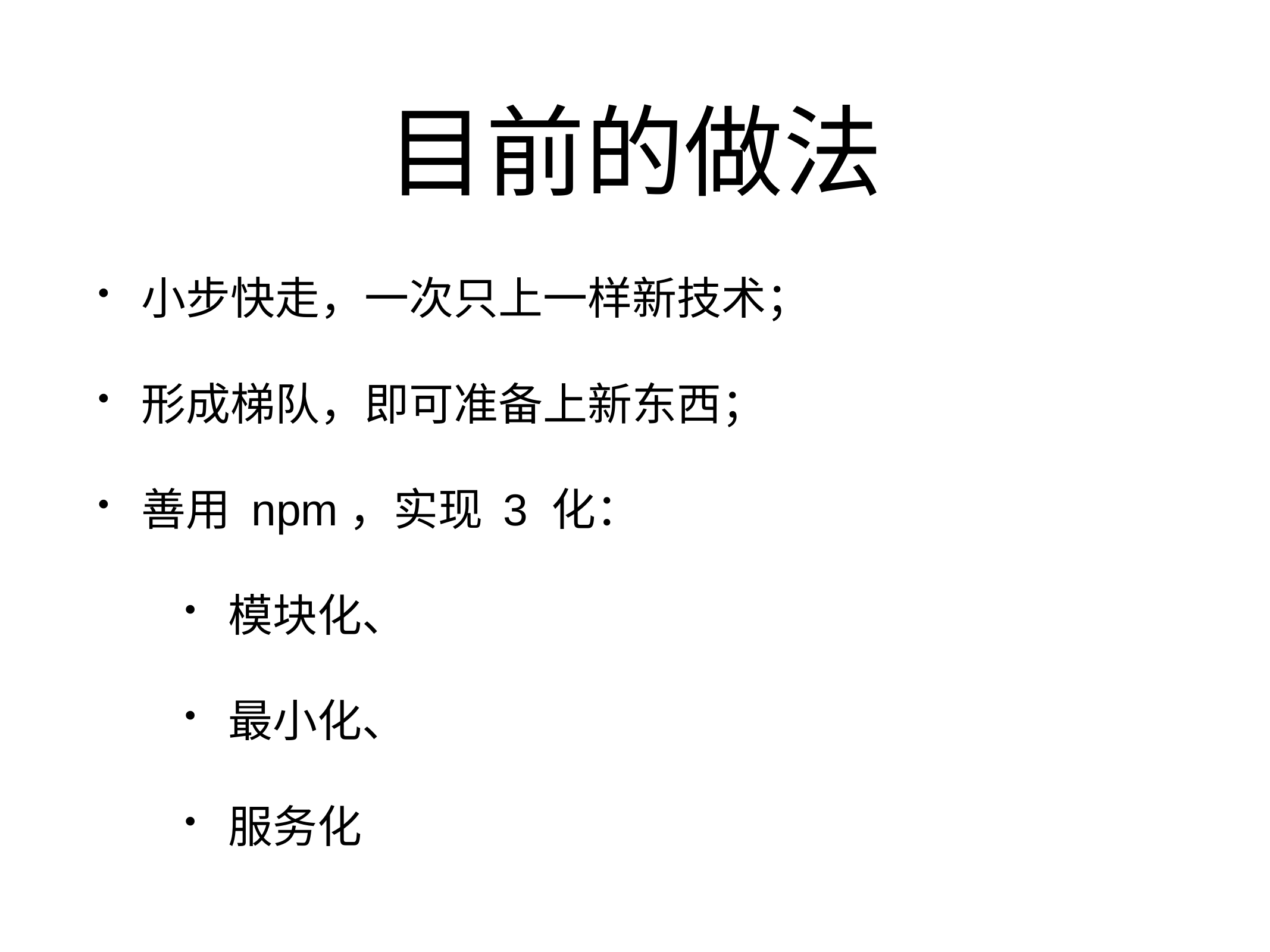

# 目前的做法
小步快走，一次只上一样新技术；
形成梯队，即可准备上新东西；
善用 npm，实现 3 化：
模块化、
最小化、
服务化